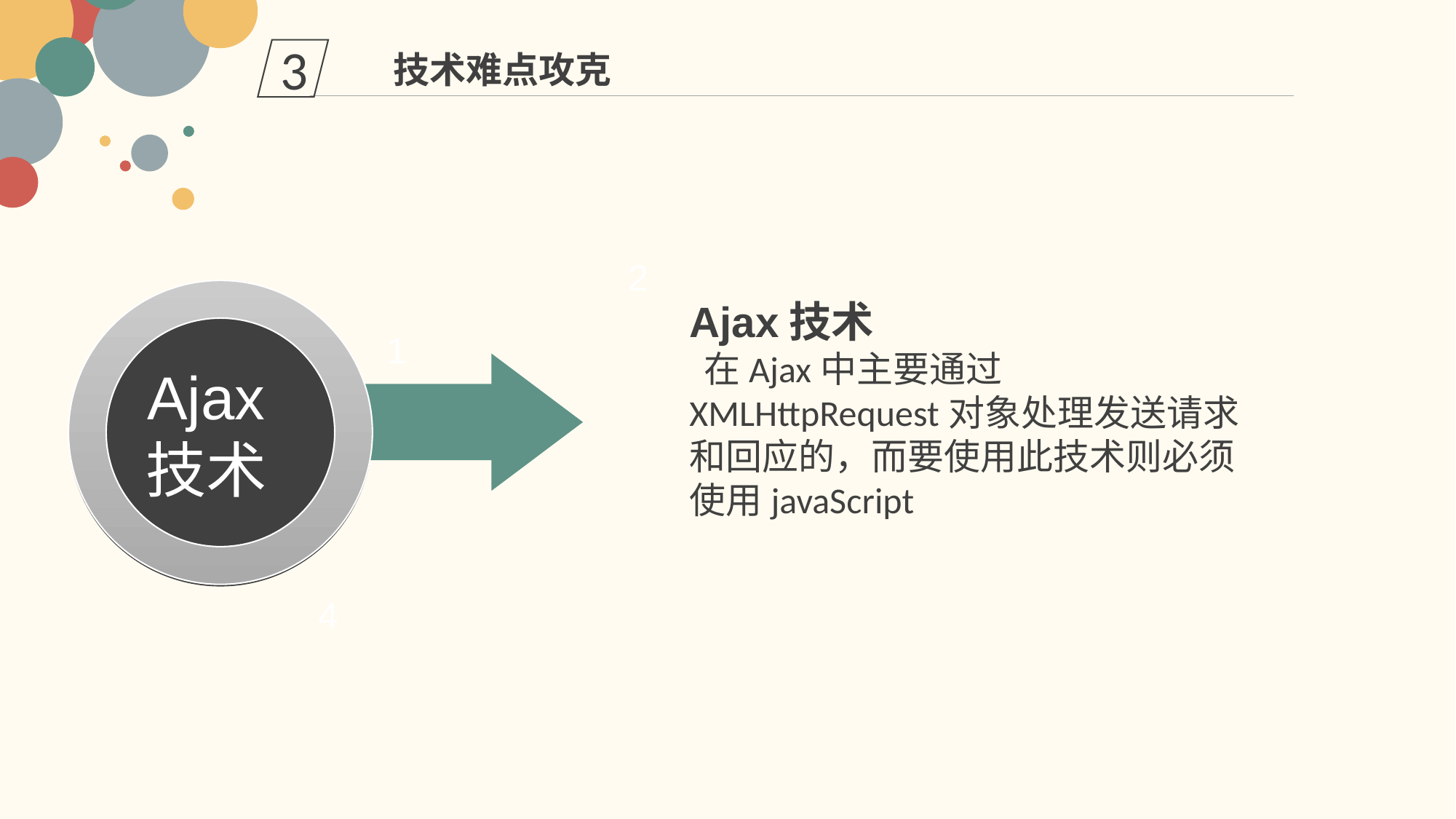

3
技术难点攻克
2

Ajax技术
 在Ajax中主要通过XMLHttpRequest对象处理发送请求和回应的，而要使用此技术则必须使用javaScript

1
Ajax
技术
4